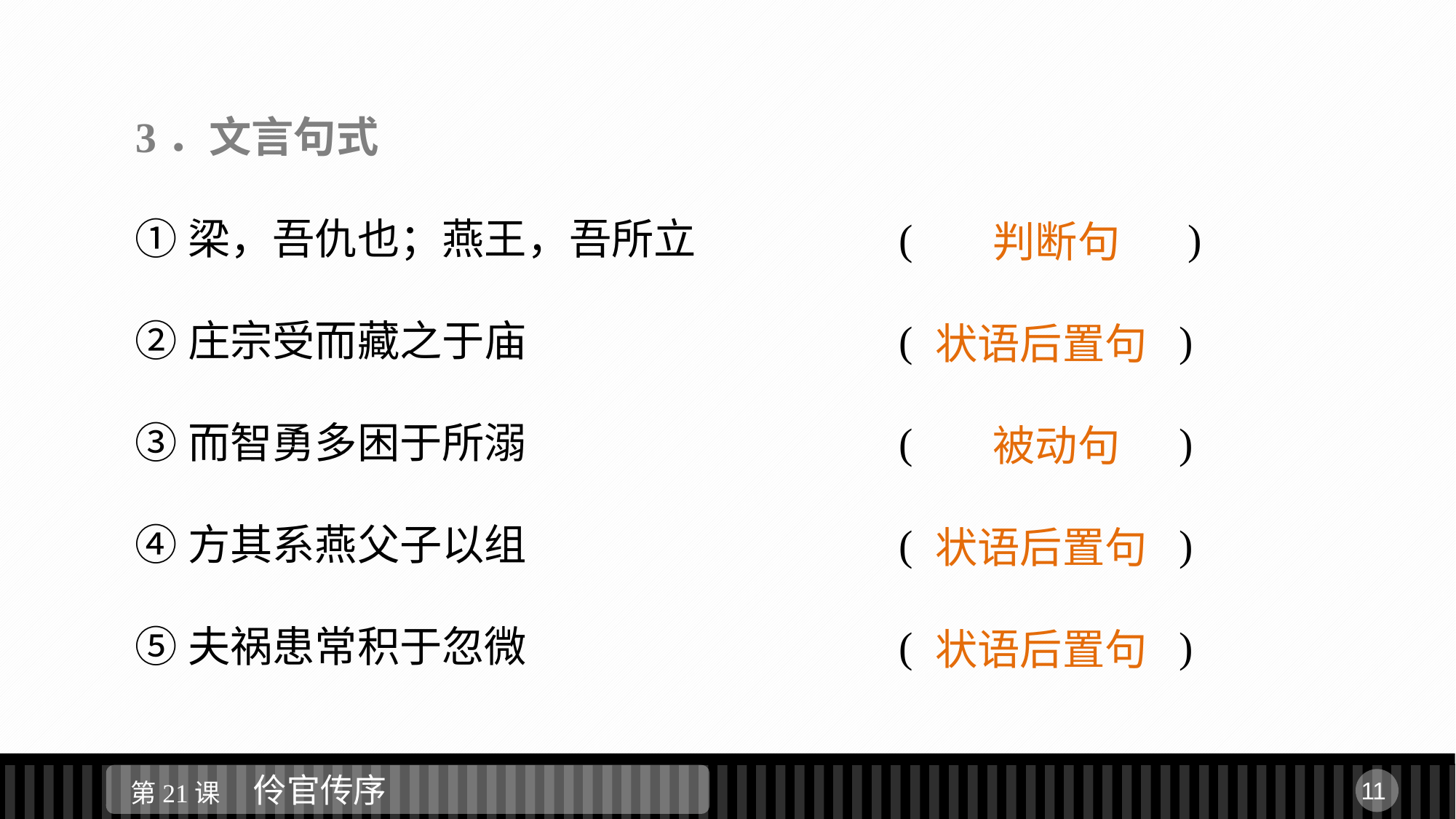

3．文言句式
①梁，吾仇也；燕王，吾所立		(        　　　　)
②庄宗受而藏之于庙				(　　　        　)
③而智勇多困于所溺				(　　        　　)
④方其系燕父子以组				(　　　　        )
⑤夫祸患常积于忽微				(　　　　        )
     判断句
状语后置句
     被动句
状语后置句
状语后置句